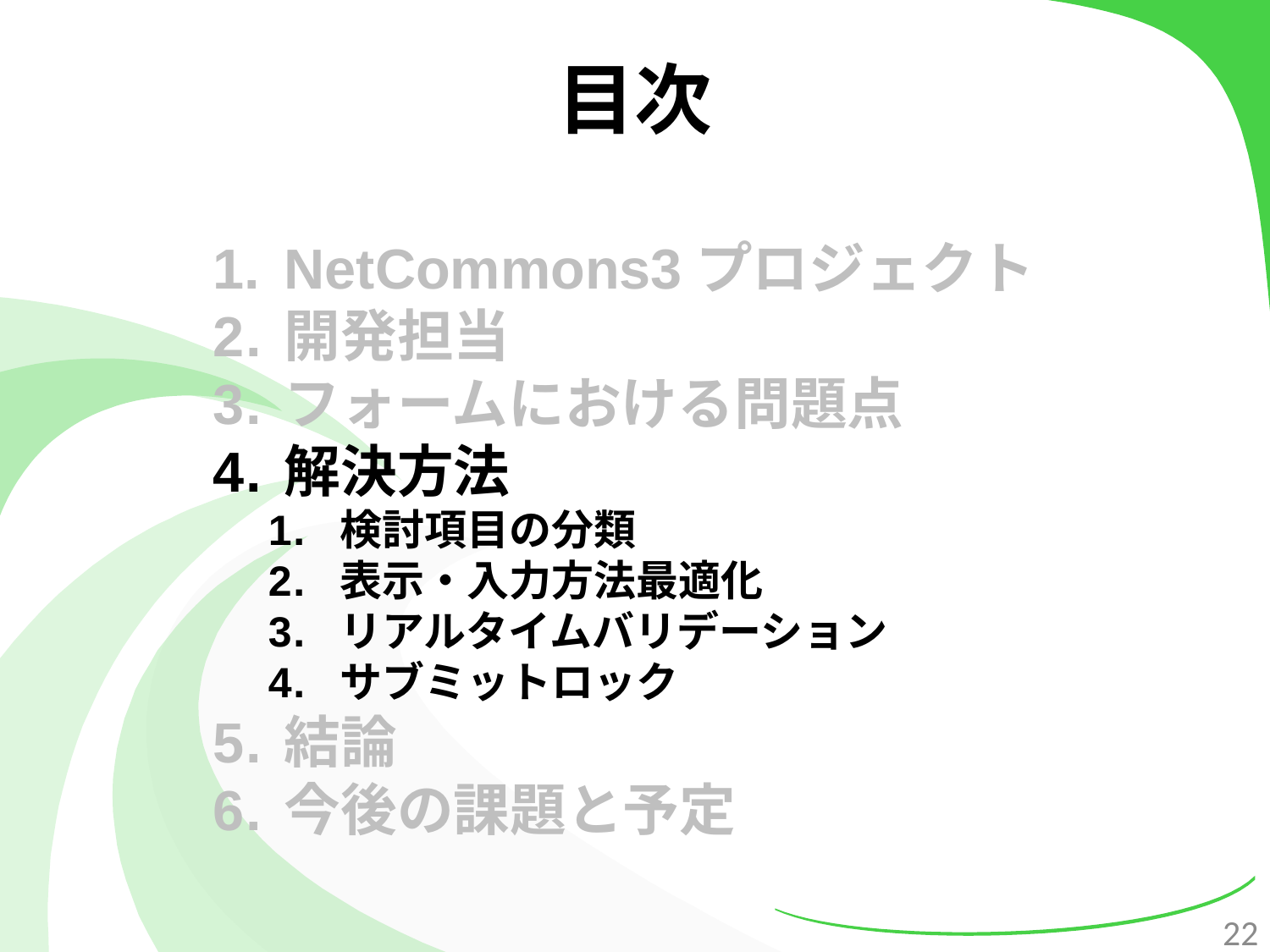

# 目次
NetCommons3プロジェクト
開発担当
フォームにおける問題点
解決方法
検討項目の分類
表示・入力方法最適化
リアルタイムバリデーション
サブミットロック
結論
今後の課題と予定
22